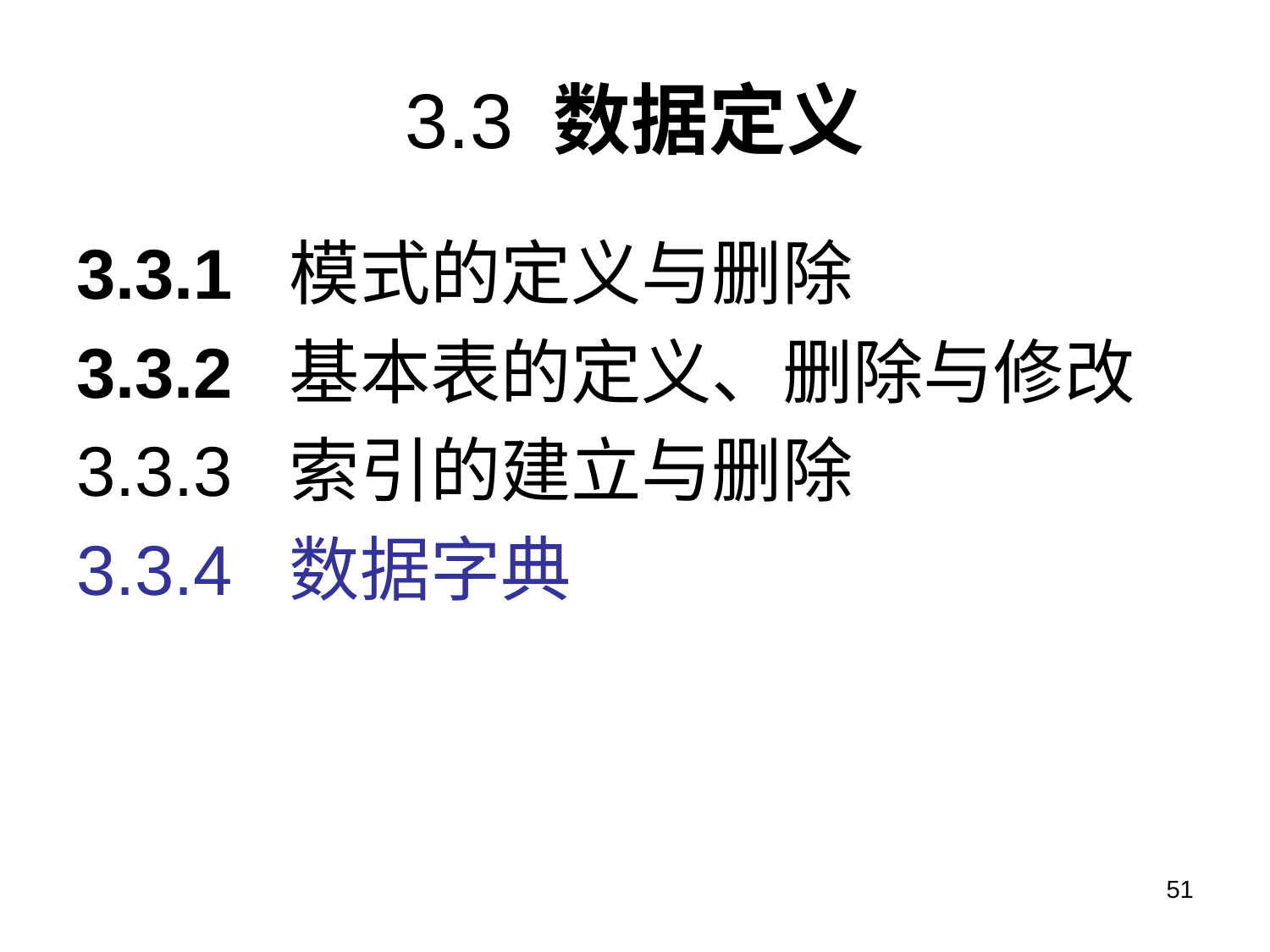

# 3.3 数据定义
3.3.1  模式的定义与删除
3.3.2  基本表的定义、删除与修改
3.3.3  索引的建立与删除
3.3.4  数据字典

51